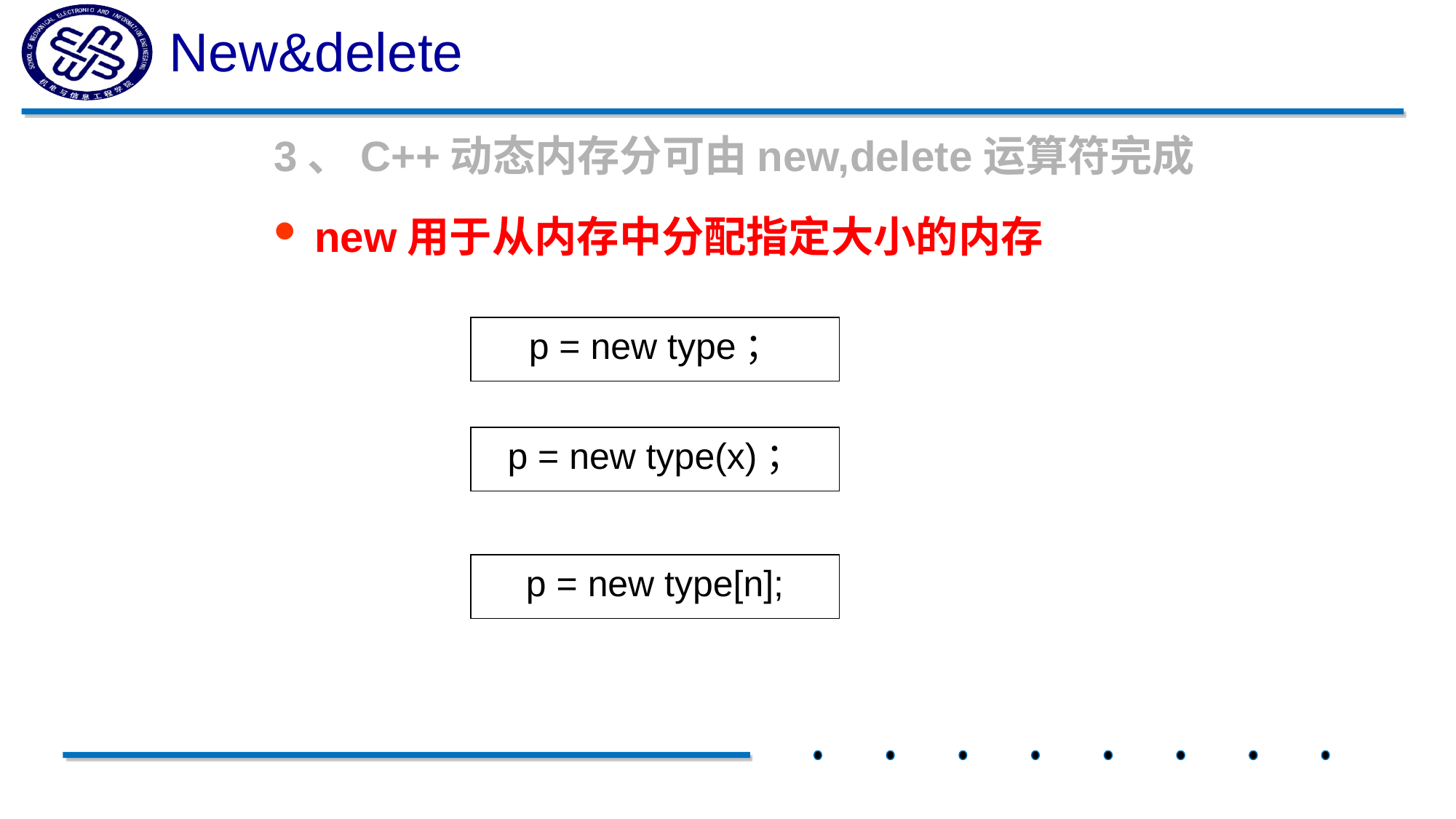

# New&delete
3、C++动态内存分可由new,delete运算符完成

new用于从内存中分配指定大小的内存

p = new type；
p = new type(x)；
p = new type[n];